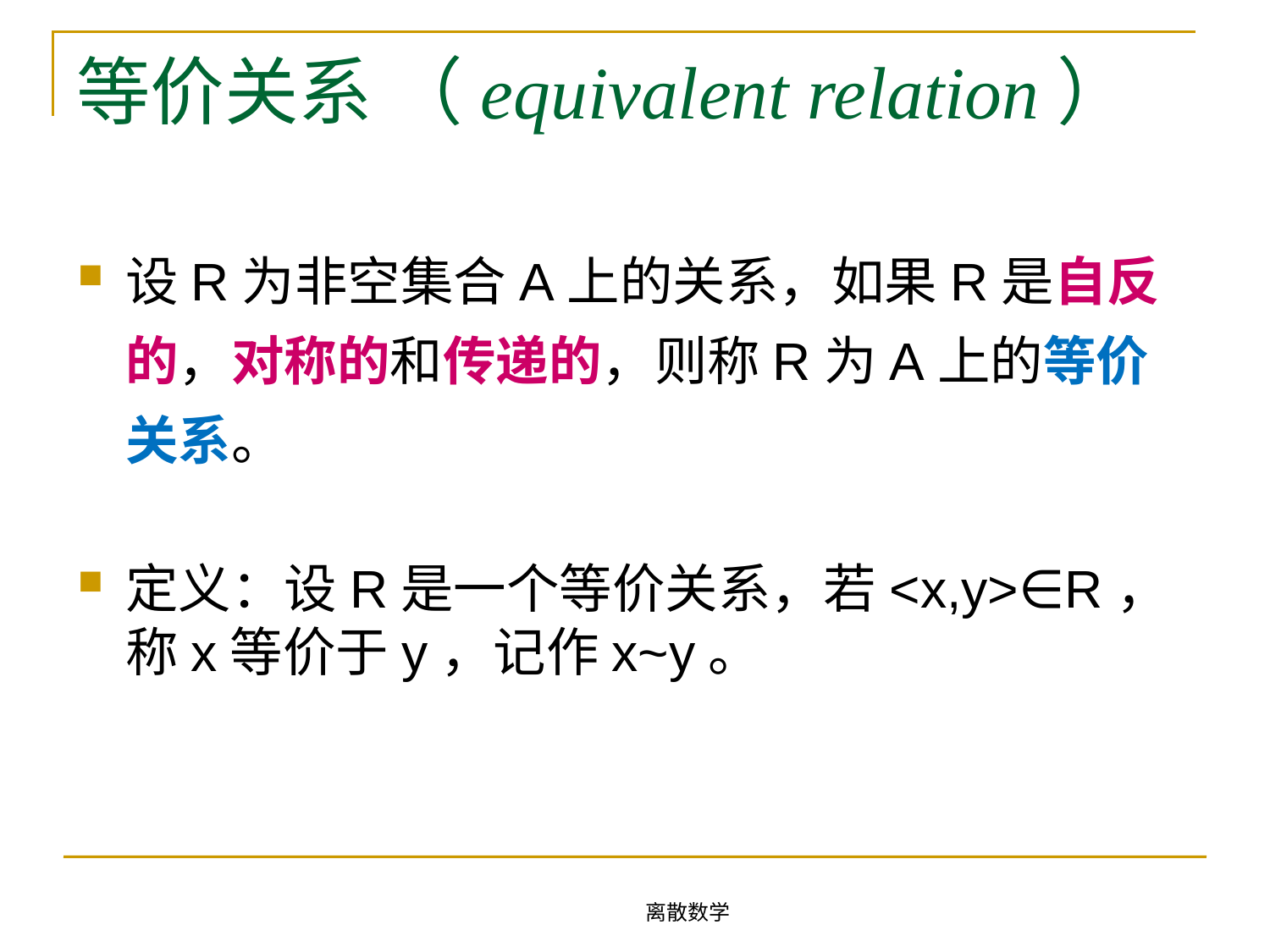

# 等价关系 （equivalent relation）
设R为非空集合A上的关系，如果R是自反的，对称的和传递的，则称R为A上的等价关系。

定义：设R是一个等价关系，若<x,y>∈R，称x等价于y，记作x~y。

离散数学
2